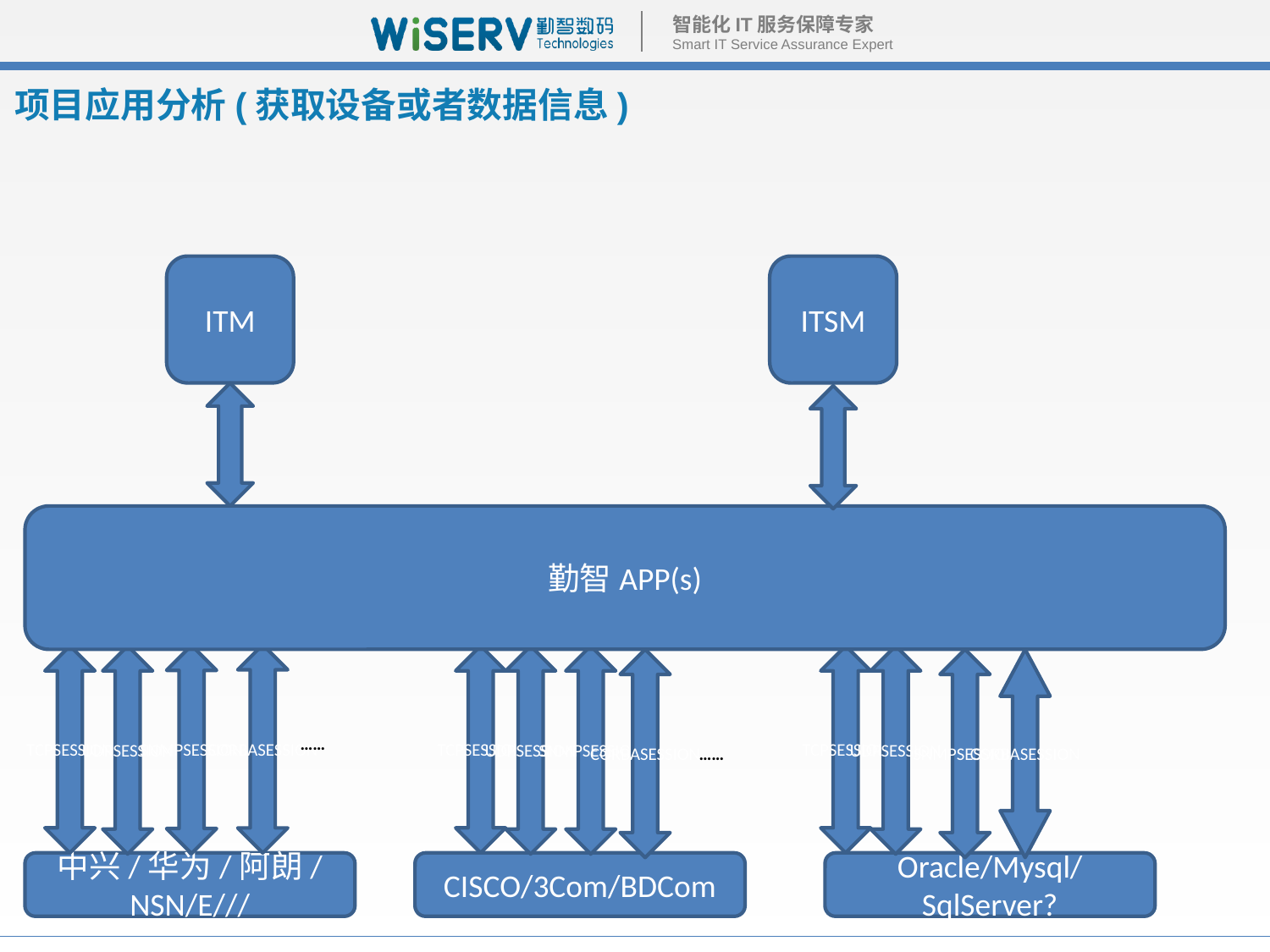

# 项目应用分析(获取设备或者数据信息)
ITM
ITSM

勤智APP(s)
CORBASESSION
SNMPSESSION
TCPSESSION
UDPSESSION
TCPSESSION
UDPSESSION
SNMPSESSION
TCPSESSION
UDPSESSION
CORBASESSION
SNMPSESSION
CORBASESSION
……
……
中兴/华为/阿朗/NSN/E///
CISCO/3Com/BDCom
Oracle/Mysql/SqlServer?